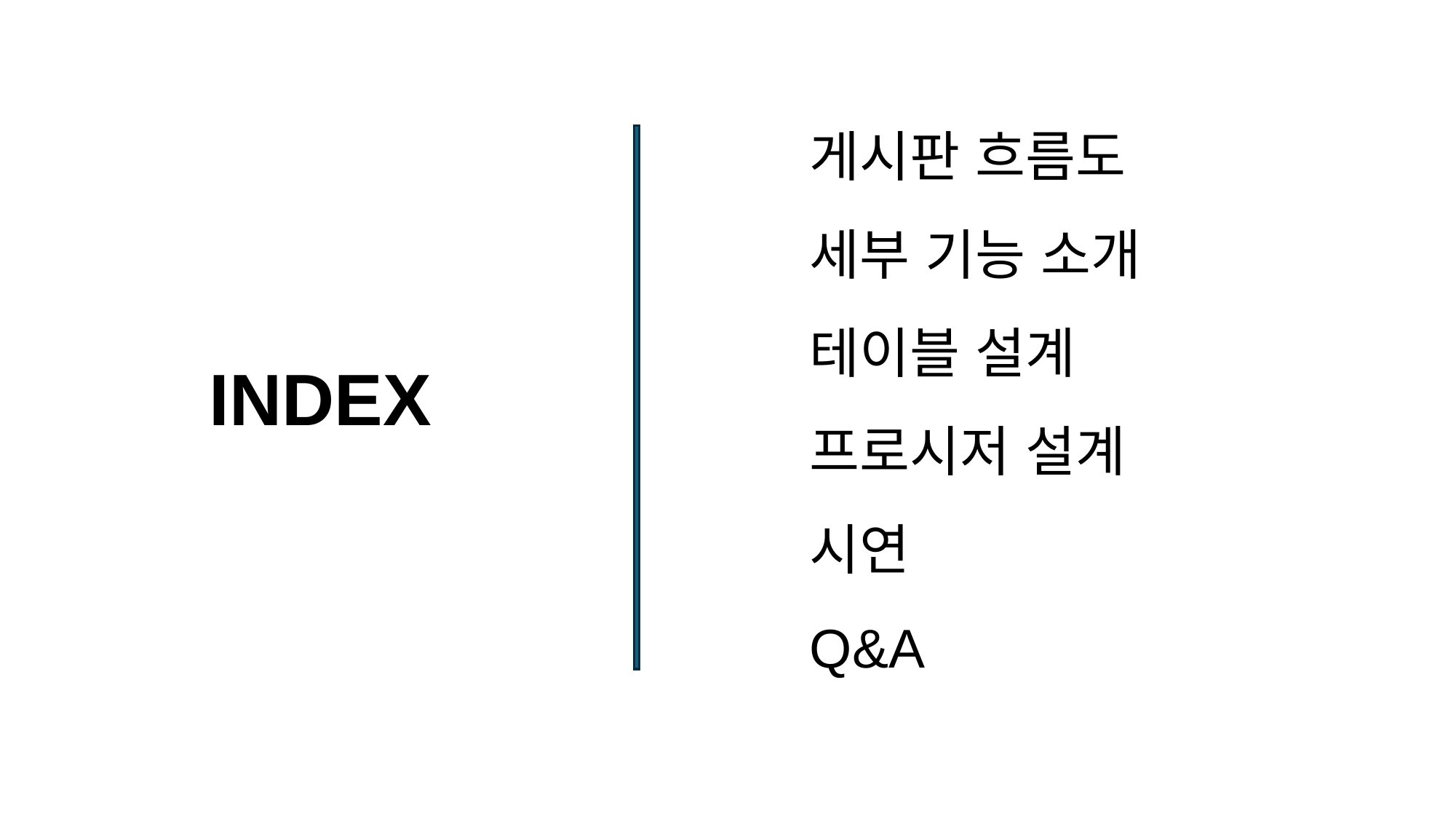

게시판 흐름도
세부 기능 소개
테이블 설계
프로시저 설계
시연
Q&A

INDEX